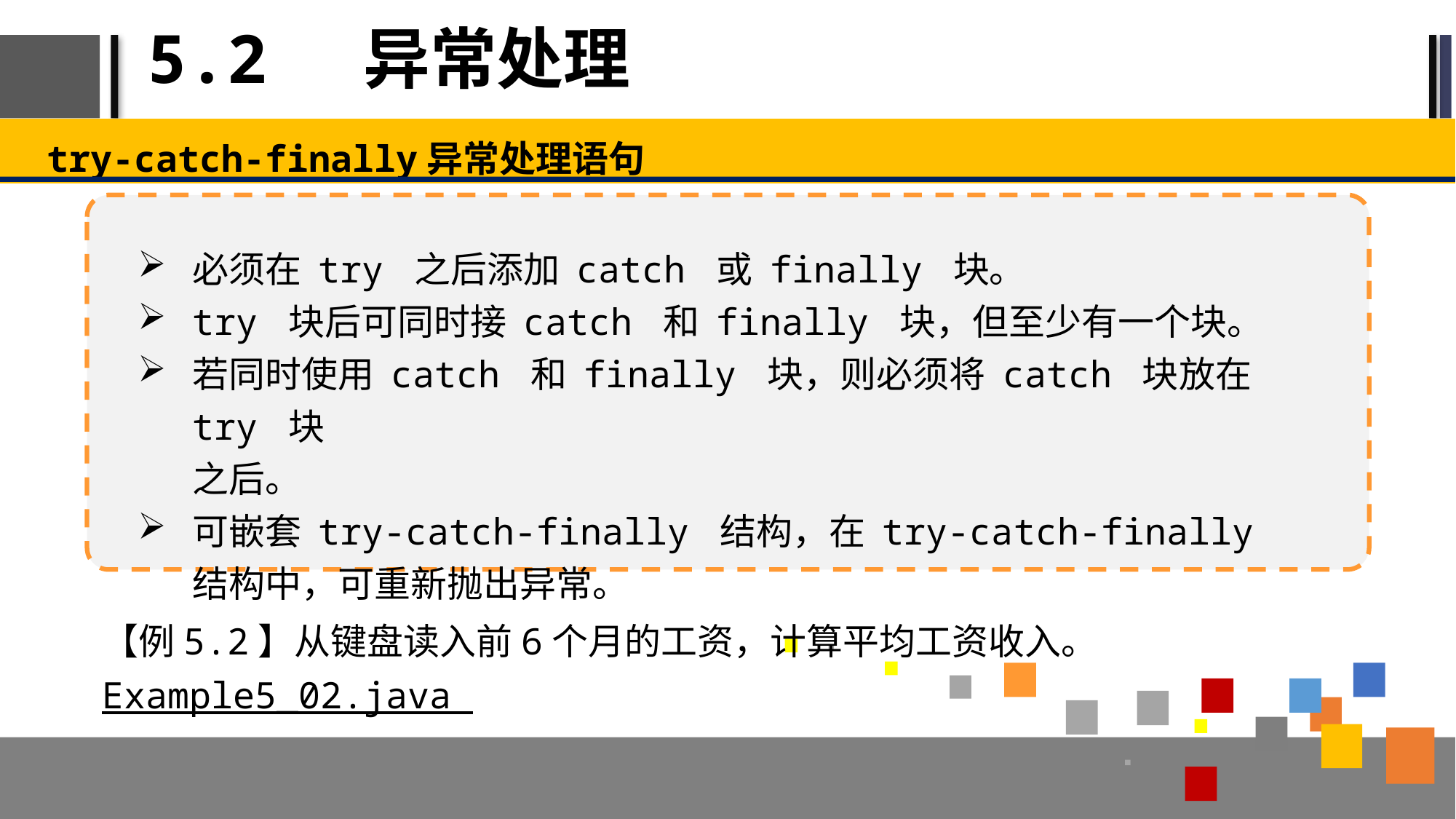

# 5.2  异常处理

try-catch-finally异常处理语句

必须在 try 之后添加 catch 或 finally 块。
try 块后可同时接 catch 和 finally 块，但至少有一个块。
若同时使用 catch 和 finally 块，则必须将 catch 块放在 try 块
之后。
可嵌套 try-catch-finally 结构，在 try-catch-finally 结构中，可重新抛出异常。
【例5.2】从键盘读入前6个月的工资，计算平均工资收入。Example5_02.java